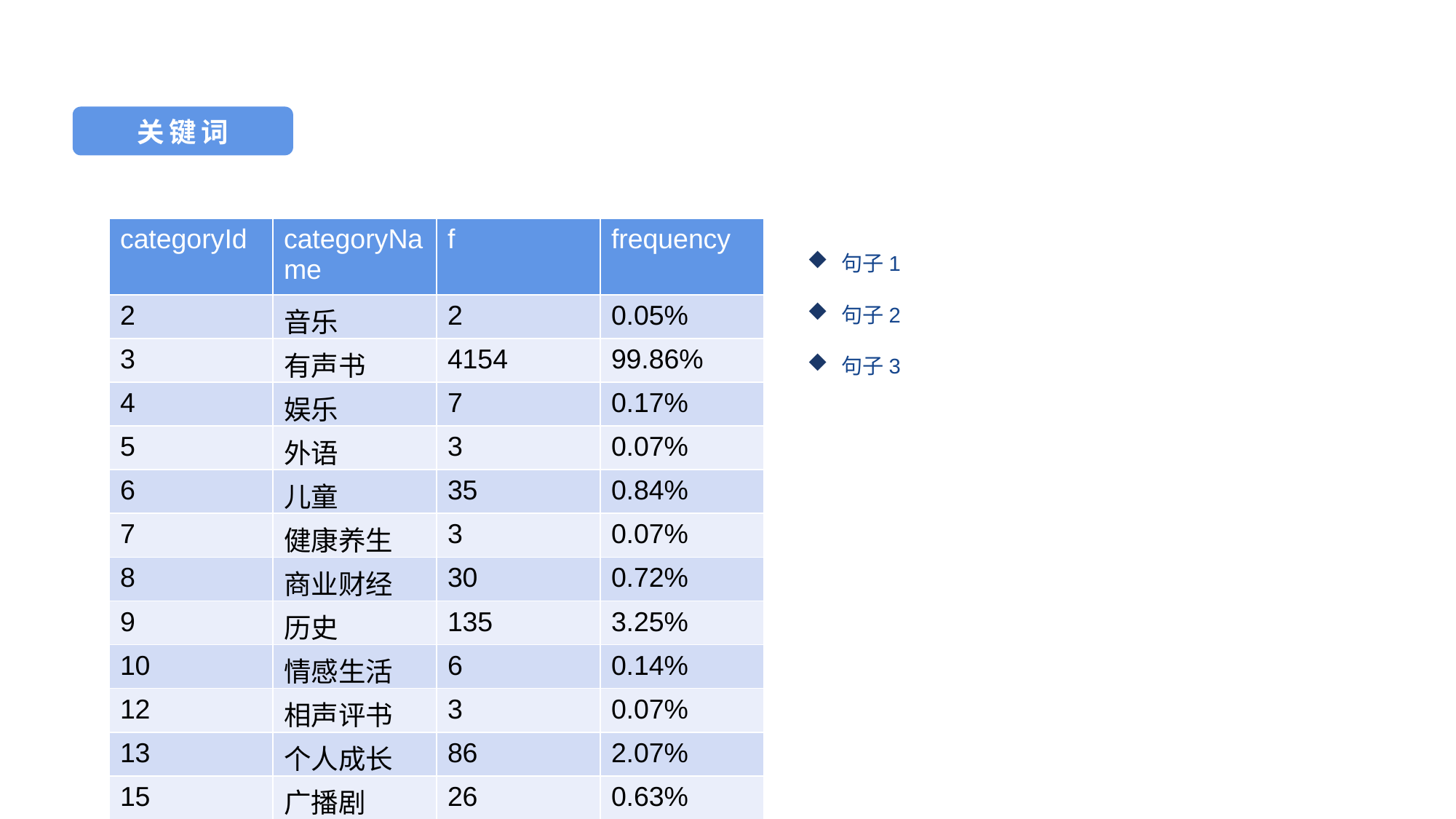

关键词
| categoryId | categoryName | f | frequency |
| --- | --- | --- | --- |
| 2 | 音乐 | 2 | 0.05% |
| 3 | 有声书 | 4154 | 99.86% |
| 4 | 娱乐 | 7 | 0.17% |
| 5 | 外语 | 3 | 0.07% |
| 6 | 儿童 | 35 | 0.84% |
| 7 | 健康养生 | 3 | 0.07% |
| 8 | 商业财经 | 30 | 0.72% |
| 9 | 历史 | 135 | 3.25% |
| 10 | 情感生活 | 6 | 0.14% |
| 12 | 相声评书 | 3 | 0.07% |
| 13 | 个人成长 | 86 | 2.07% |
| 15 | 广播剧 | 26 | 0.63% |
| 23 | 影视 | 5 | 0.12% |
| 24 | 二次元 | 44 | 1.06% |
| 39 | 人文 | 51 | 1.23% |
| 92 | 少儿素养 | 20 | 0.48% |
句子1
句子2
句子3
图标题